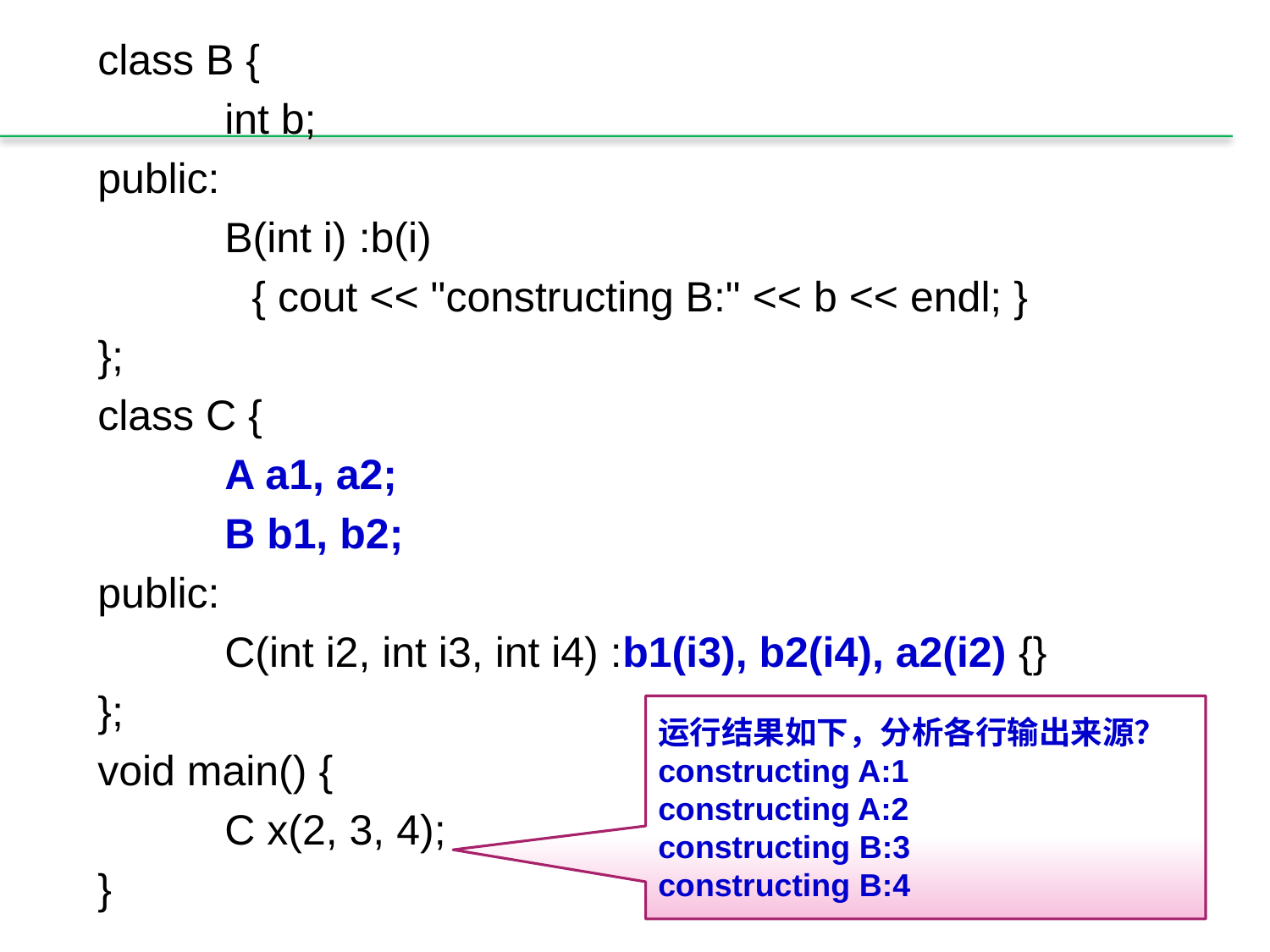

class B {
	int b;
public:
	B(int i) :b(i)
             { cout << "constructing B:" << b << endl; }
};
class C {
	A a1, a2;
	B b1, b2;
public:
	C(int i2, int i3, int i4) :b1(i3), b2(i4), a2(i2) {}
};
void main() {
	C x(2, 3, 4);
}
运行结果如下，分析各行输出来源？
constructing A:1
constructing A:2
constructing B:3
constructing B:4